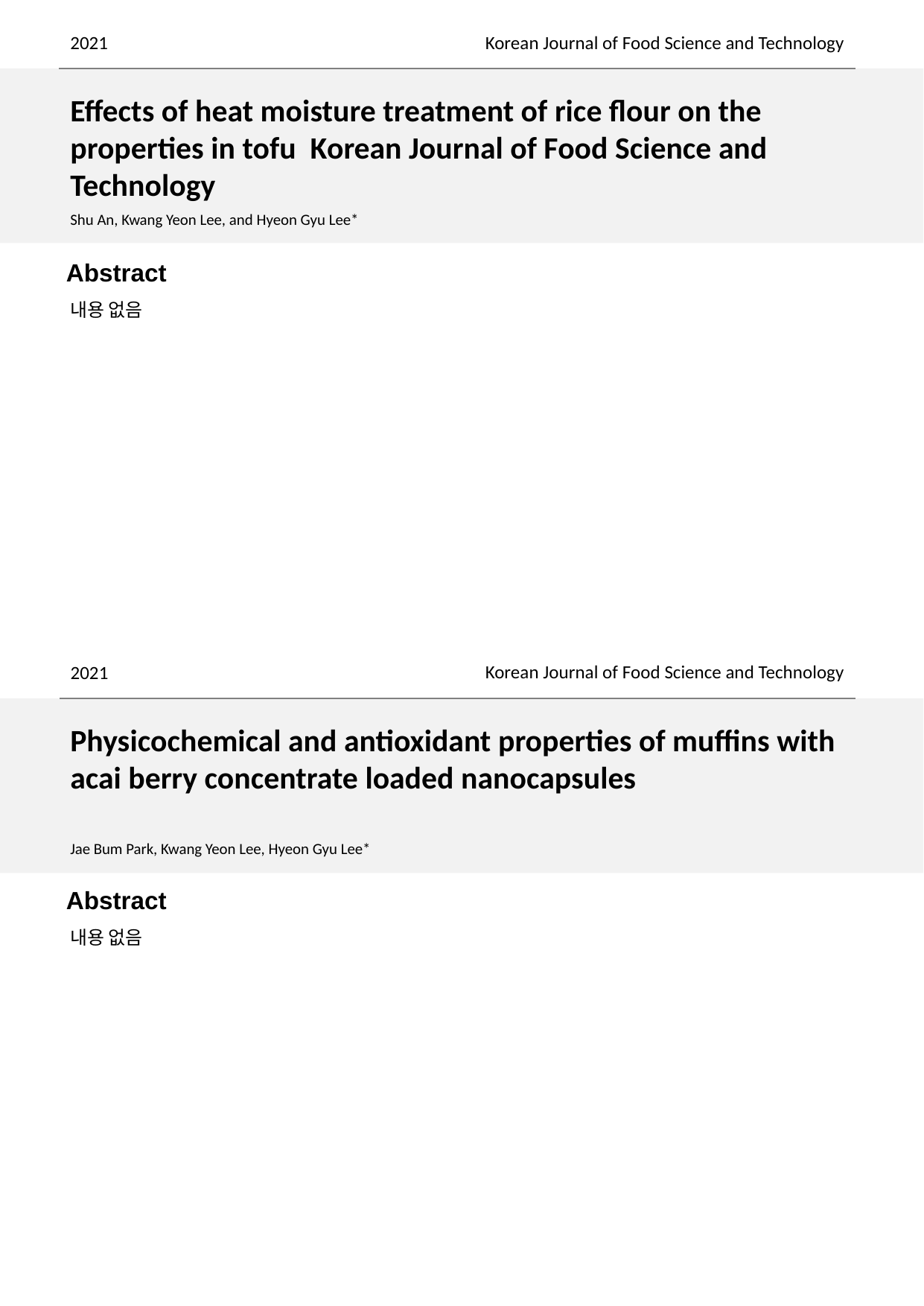

2021
Korean Journal of Food Science and Technology
Effects of heat moisture treatment of rice flour on the properties in tofu  Korean Journal of Food Science and Technology
Shu An, Kwang Yeon Lee, and Hyeon Gyu Lee*
내용 없음
Korean Journal of Food Science and Technology
2021
Physicochemical and antioxidant properties of muffins with acai berry concentrate loaded nanocapsules
Jae Bum Park, Kwang Yeon Lee, Hyeon Gyu Lee*
내용 없음